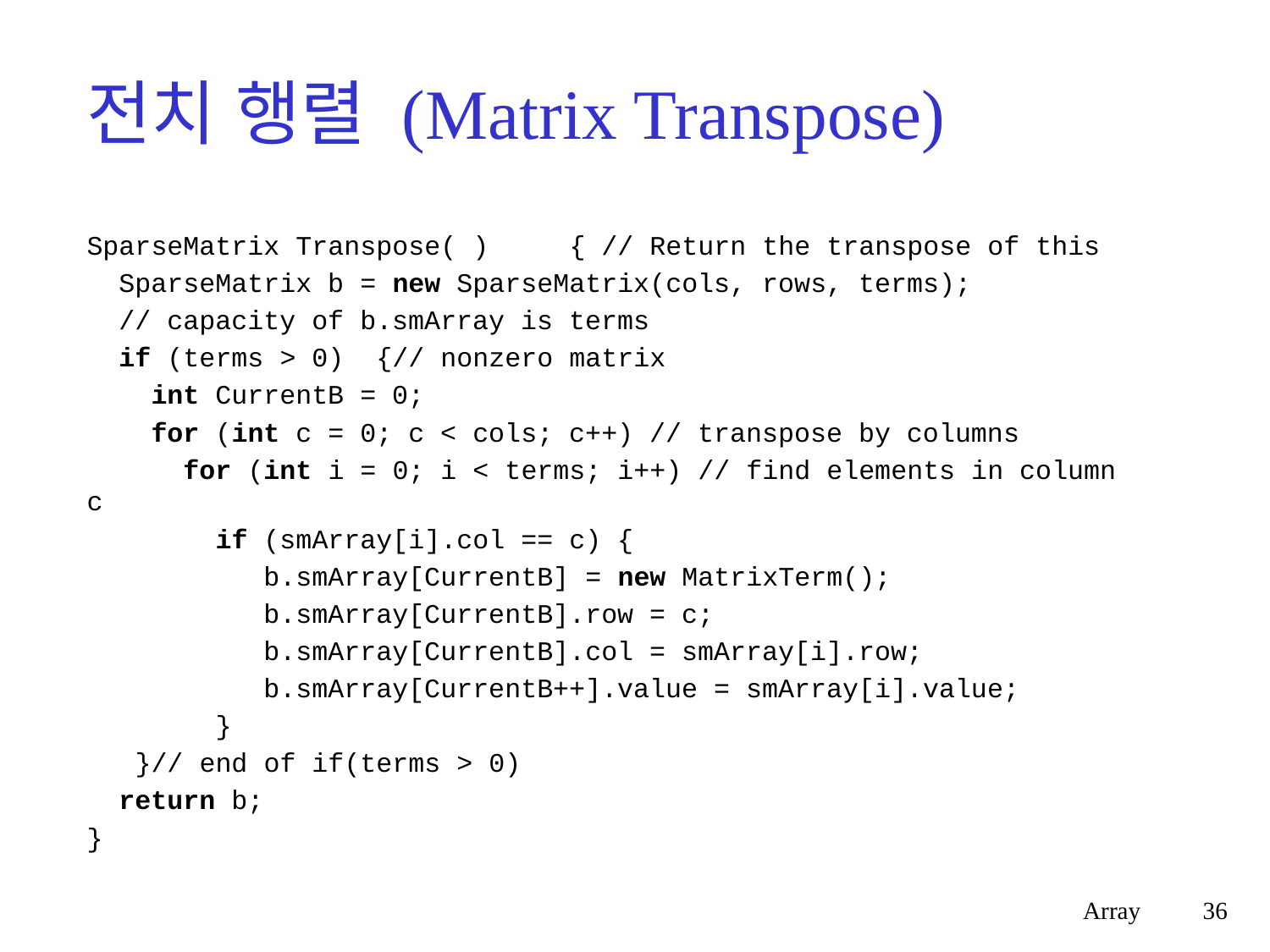

# 전치 행렬 (Matrix Transpose)
SparseMatrix Transpose( )	{ // Return the transpose of this
  SparseMatrix b = new SparseMatrix(cols, rows, terms);
  // capacity of b.smArray is terms
  if (terms > 0)  {// nonzero matrix
    int CurrentB = 0;
    for (int c = 0; c < cols; c++) // transpose by columns
      for (int i = 0; i < terms; i++) // find elements in column c
        if (smArray[i].col == c) {
           b.smArray[CurrentB] = new MatrixTerm();
           b.smArray[CurrentB].row = c;
           b.smArray[CurrentB].col = smArray[i].row;
           b.smArray[CurrentB++].value = smArray[i].value;
        }
   }// end of if(terms > 0)
  return b;
}
Array
36